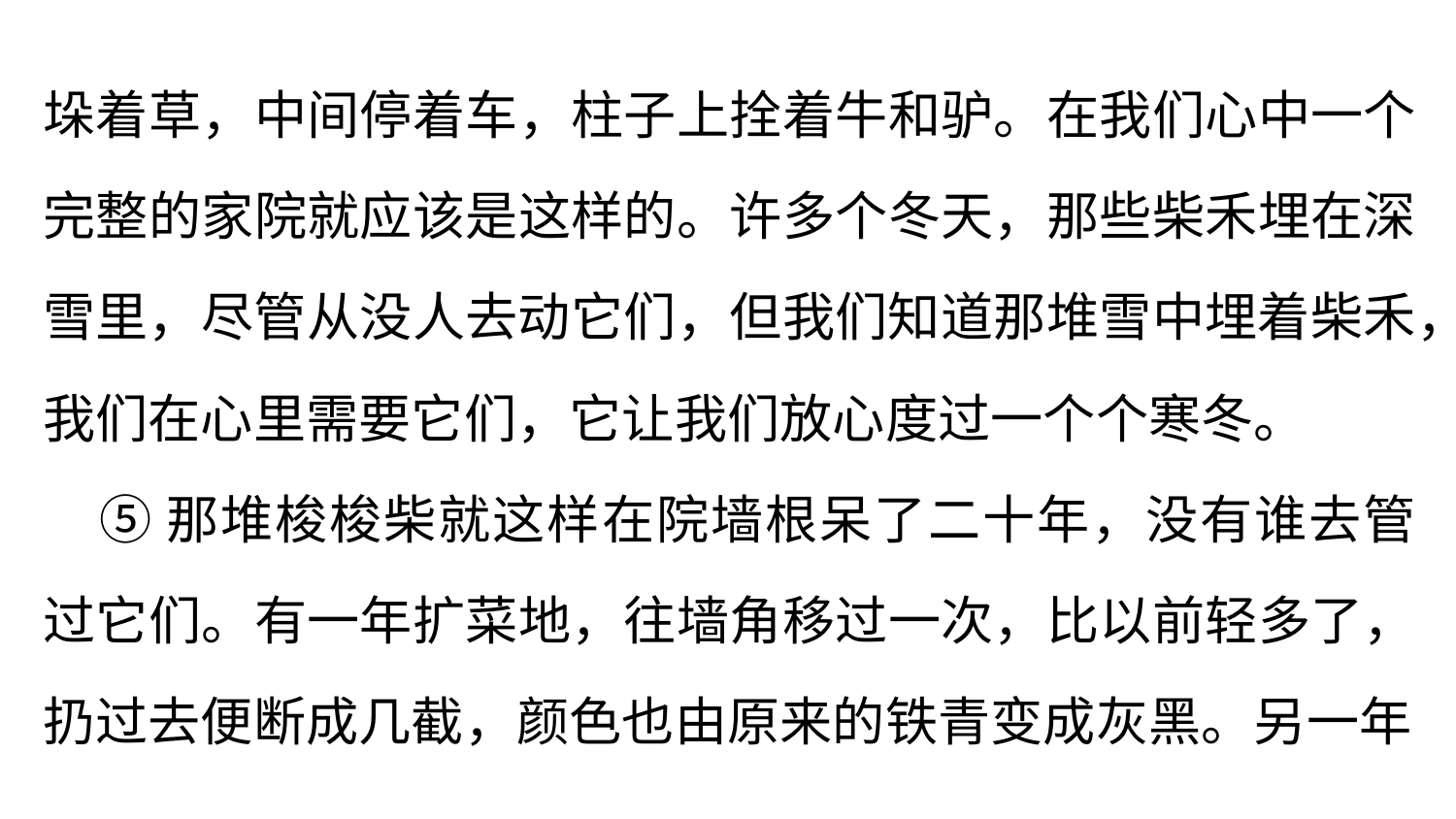

垛着草，中间停着车，柱子上拴着牛和驴。在我们心中一个完整的家院就应该是这样的。许多个冬天，那些柴禾埋在深雪里，尽管从没人去动它们，但我们知道那堆雪中埋着柴禾，我们在心里需要它们，它让我们放心度过一个个寒冬。
    ⑤那堆梭梭柴就这样在院墙根呆了二十年，没有谁去管过它们。有一年扩菜地，往墙角移过一次，比以前轻多了，扔过去便断成几截，颜色也由原来的铁青变成灰黑。另一年